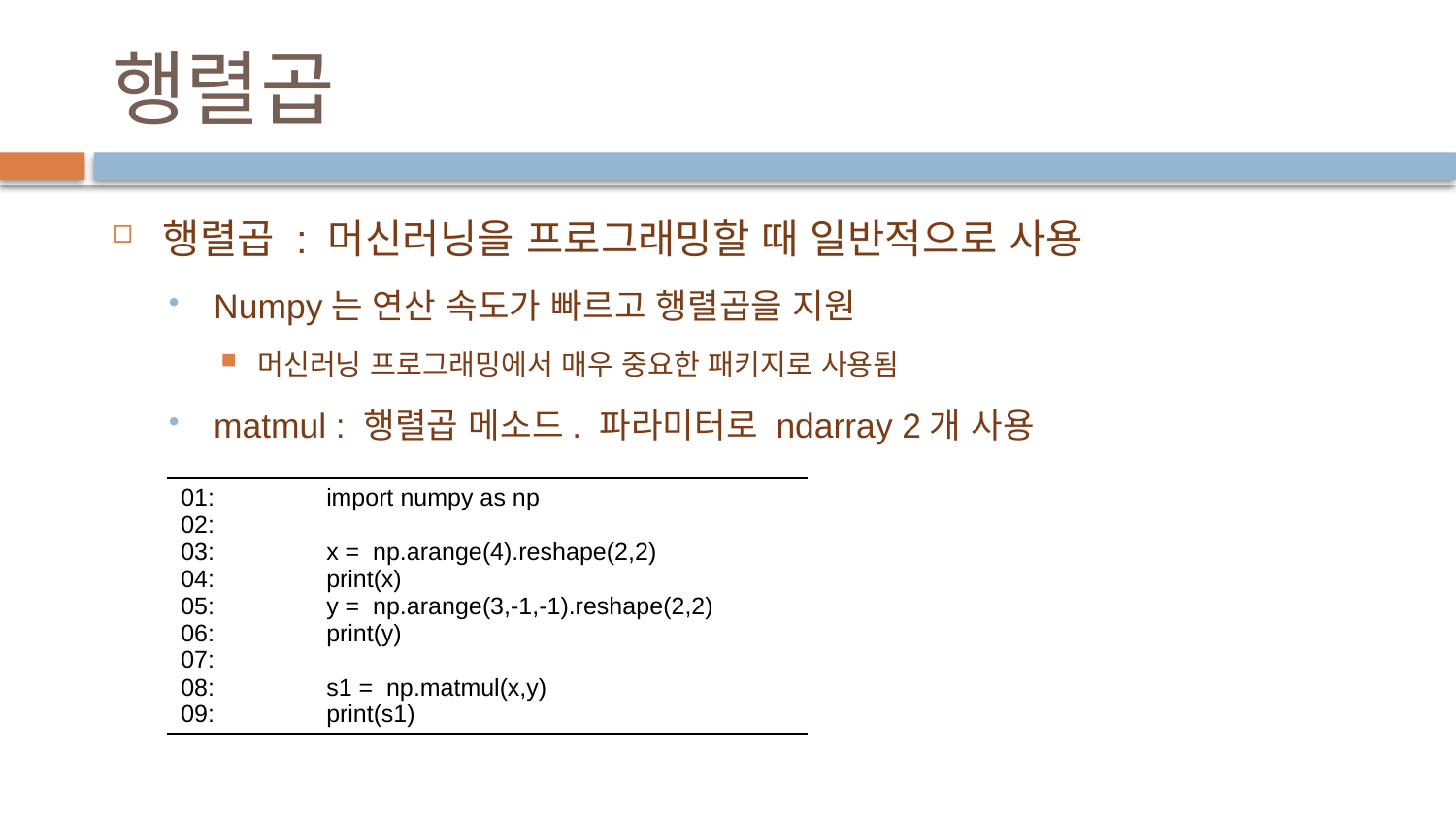

# 행렬곱
행렬곱 : 머신러닝을 프로그래밍할 때 일반적으로 사용
Numpy는 연산 속도가 빠르고 행렬곱을 지원
머신러닝 프로그래밍에서 매우 중요한 패키지로 사용됨
matmul : 행렬곱 메소드. 파라미터로 ndarray 2개 사용
| 01: import numpy as np 02: 03: x = np.arange(4).reshape(2,2) 04: print(x) 05: y = np.arange(3,-1,-1).reshape(2,2) 06: print(y) 07: 08: s1 = np.matmul(x,y) 09: print(s1) |
| --- |